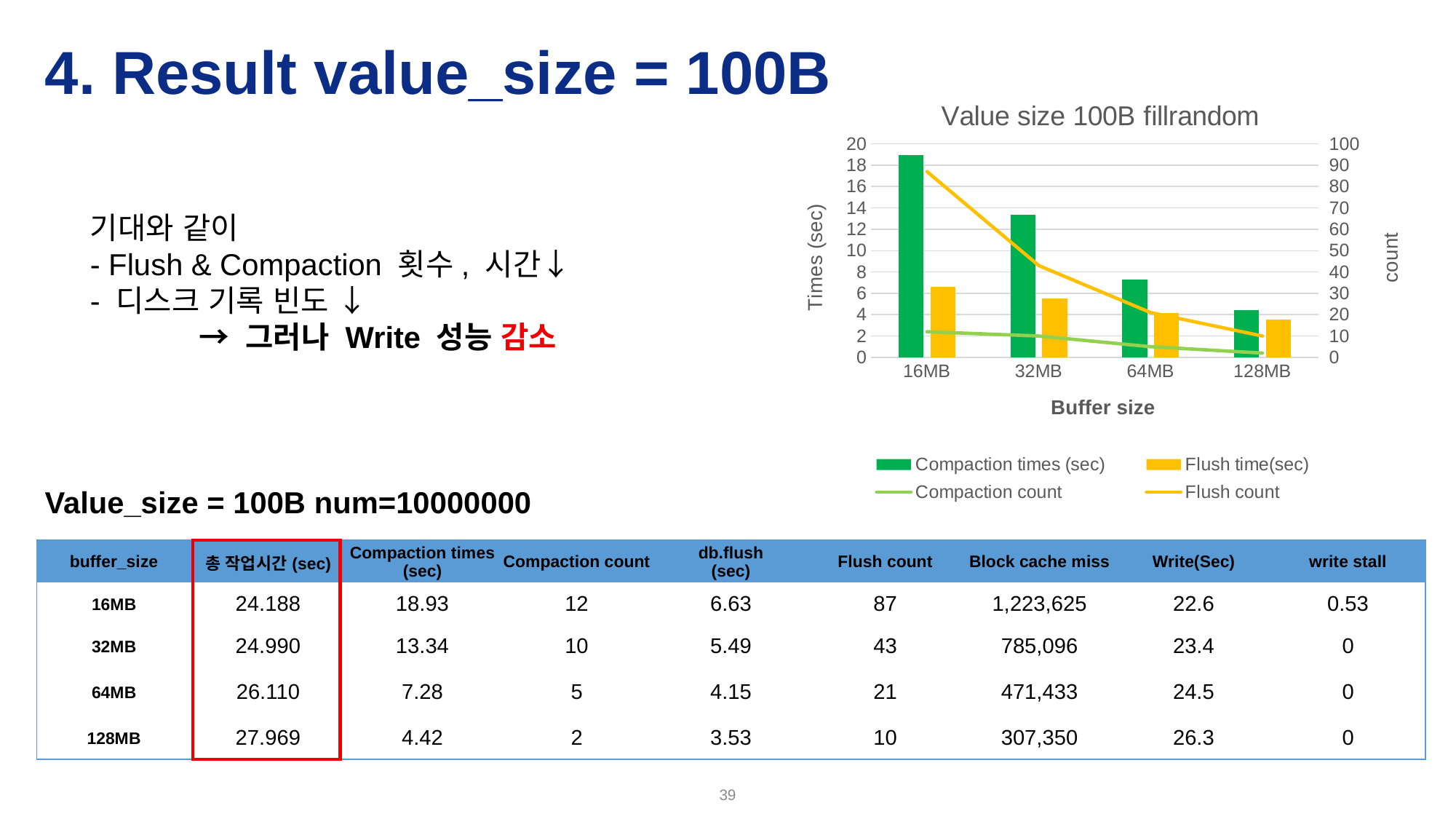

# 4. Result value_size = 100B

### Chart: Value size 100B fillrandom

| Category | Compaction times (sec) | Flush time(sec) | Compaction count | Flush count |
|---|---|---|---|---|
| 16MB | 18.93 | 6.63 | 12.0 | 87.0 |
| 32MB | 13.34 | 5.49 | 10.0 | 43.0 |
| 64MB | 7.28 | 4.15 | 5.0 | 21.0 |
| 128MB | 4.42 | 3.53 | 2.0 | 10.0 |
기대와 같이
- Flush & Compaction 횟수, 시간↓
- 디스크 기록 빈도 ↓
  	→ 그러나 Write 성능 감소
Value_size = 100B num=10000000
| buffer\_size | 총 작업시간(sec) | Compaction times (sec) | Compaction count | db.flush (sec) | Flush count | Block cache miss | Write(Sec) | write stall |
| --- | --- | --- | --- | --- | --- | --- | --- | --- |
| 16MB | 24.188 | 18.93 | 12 | 6.63 | 87 | 1,223,625 | 22.6 | 0.53 |
| 32MB | 24.990 | 13.34 | 10 | 5.49 | 43 | 785,096 | 23.4 | 0 |
| 64MB | 26.110 | 7.28 | 5 | 4.15 | 21 | 471,433 | 24.5 | 0 |
| 128MB | 27.969 | 4.42 | 2 | 3.53 | 10 | 307,350 | 26.3 | 0 |

39